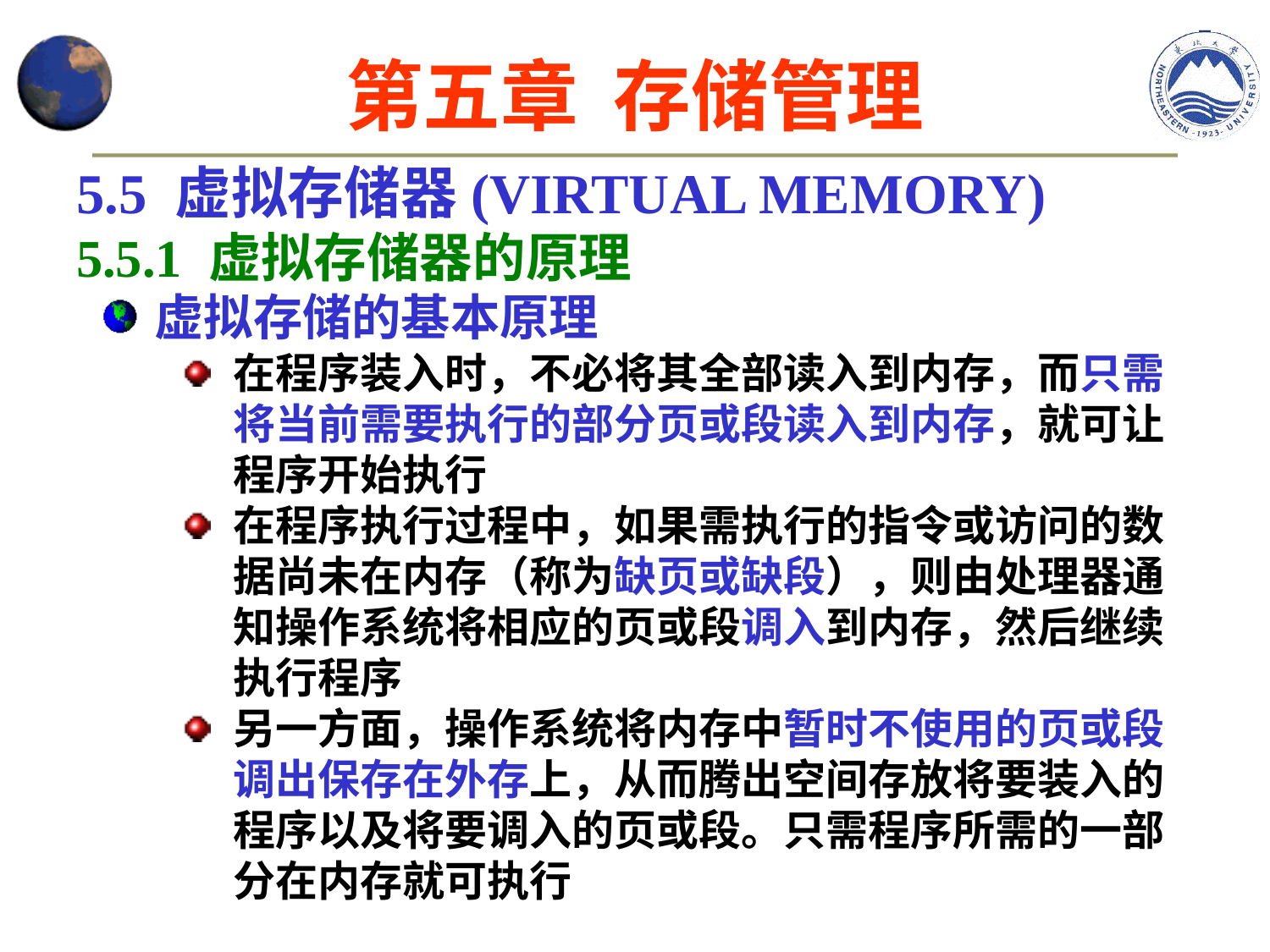

第五章  存储管理
5.5 虚拟存储器(VIRTUAL MEMORY)
5.5.1 虚拟存储器的原理
虚拟存储的基本原理
在程序装入时，不必将其全部读入到内存，而只需将当前需要执行的部分页或段读入到内存，就可让程序开始执行
在程序执行过程中，如果需执行的指令或访问的数据尚未在内存（称为缺页或缺段），则由处理器通知操作系统将相应的页或段调入到内存，然后继续执行程序
另一方面，操作系统将内存中暂时不使用的页或段调出保存在外存上，从而腾出空间存放将要装入的程序以及将要调入的页或段。只需程序所需的一部分在内存就可执行